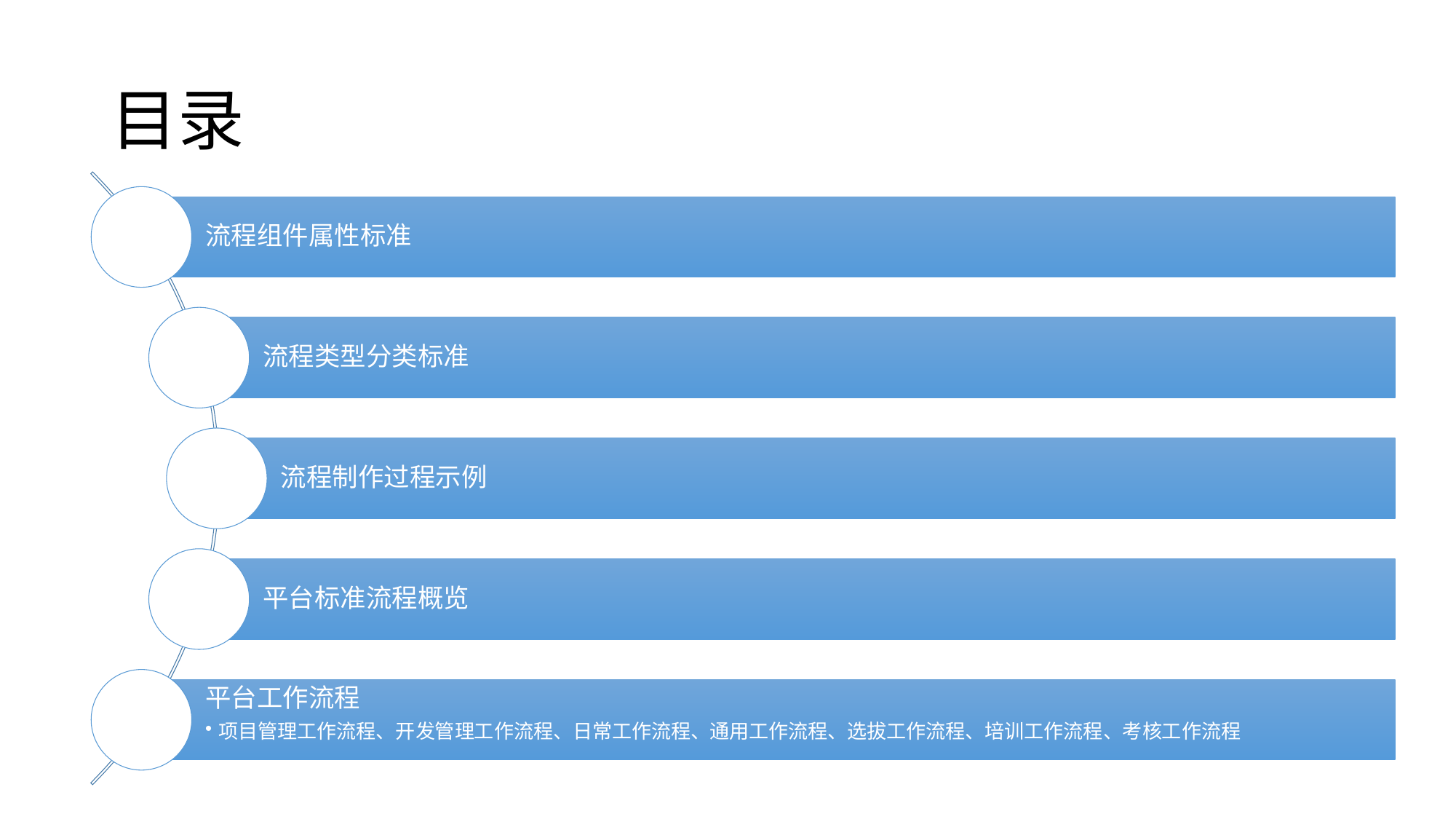

# 目录
流程组件属性标准
流程类型分类标准
流程制作过程示例
平台标准流程概览
平台工作流程
项目管理工作流程、开发管理工作流程、日常工作流程、通用工作流程、选拔工作流程、培训工作流程、考核工作流程